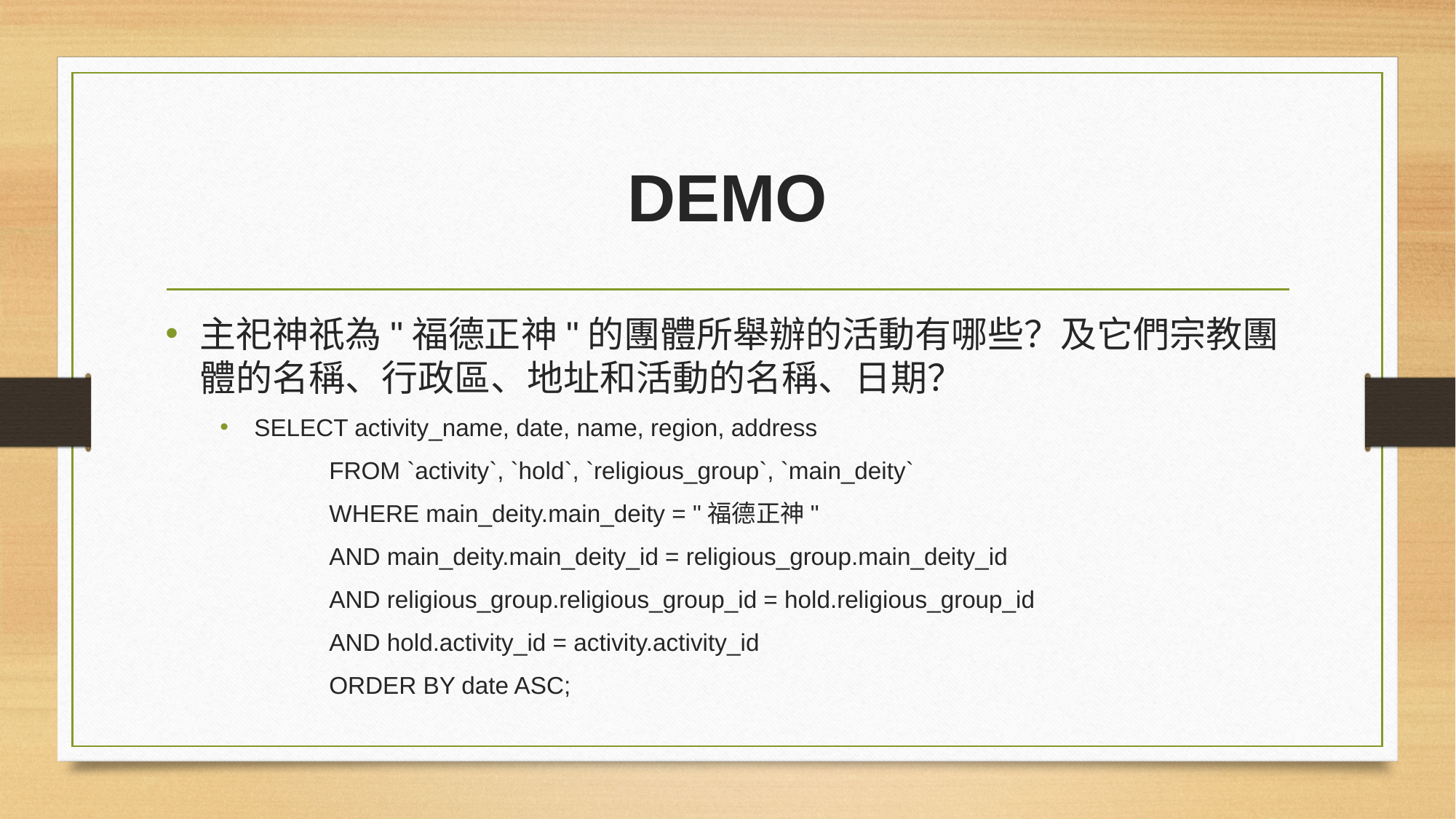

# DEMO
主祀神祇為"福德正神"的團體所舉辦的活動有哪些？及它們宗教團體的名稱、行政區、地址和活動的名稱、日期？
SELECT activity_name, date, name, region, address
	FROM `activity`, `hold`, `religious_group`, `main_deity`
	WHERE main_deity.main_deity = "福德正神"
	AND main_deity.main_deity_id = religious_group.main_deity_id
	AND religious_group.religious_group_id = hold.religious_group_id
	AND hold.activity_id = activity.activity_id
	ORDER BY date ASC;